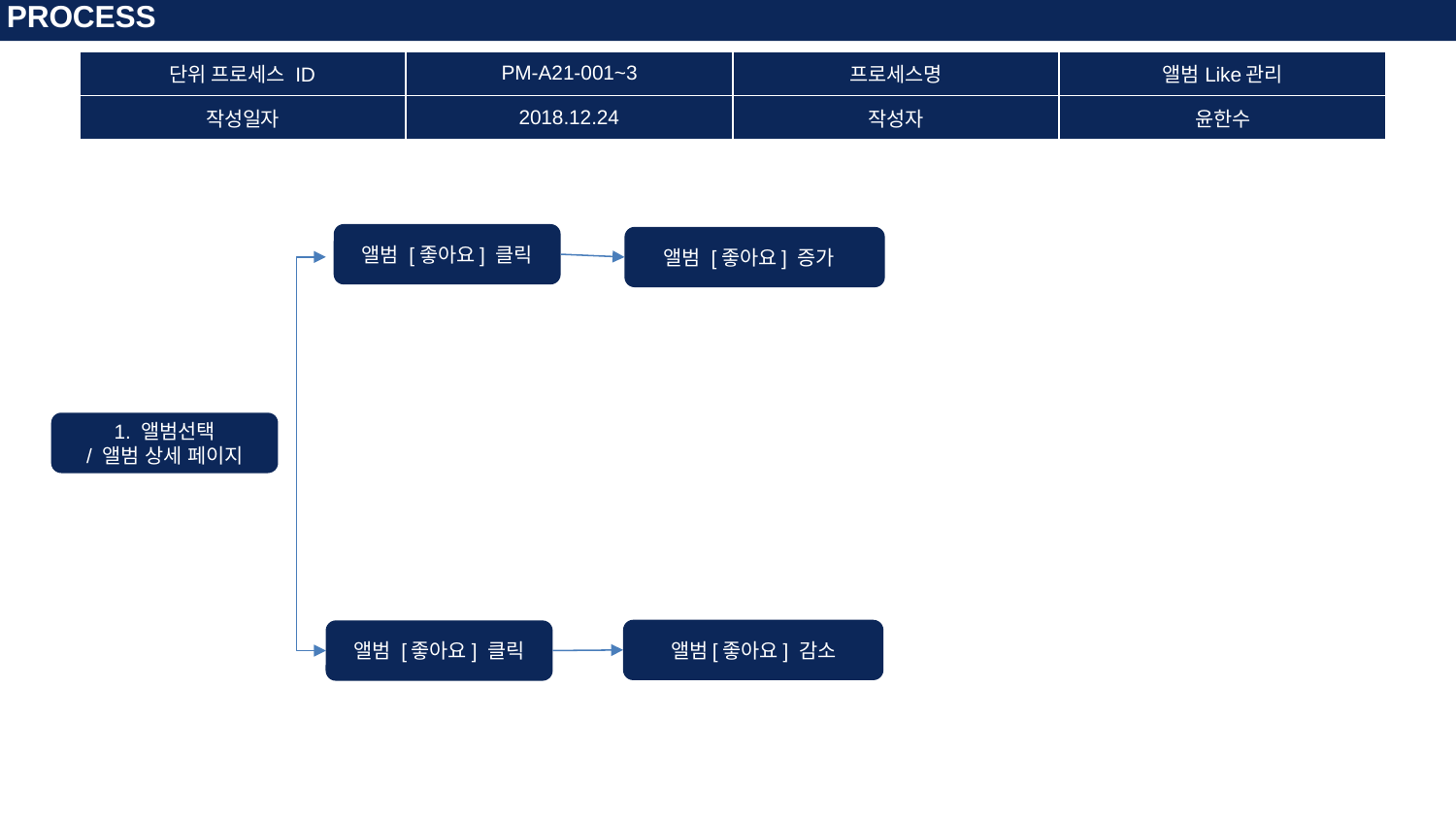

PROCESS
PROCESS
| 단위 프로세스 ID | PM-A21-001~3 | 프로세스명 | 앨범Like관리 |
| --- | --- | --- | --- |
| 작성일자 | 2018.12.24 | 작성자 | 윤한수 |
앨범 [좋아요] 클릭
앨범 [좋아요] 증가

1. 앨범선택
/ 앨범 상세 페이지

앨범[좋아요] 감소
앨범 [좋아요] 클릭